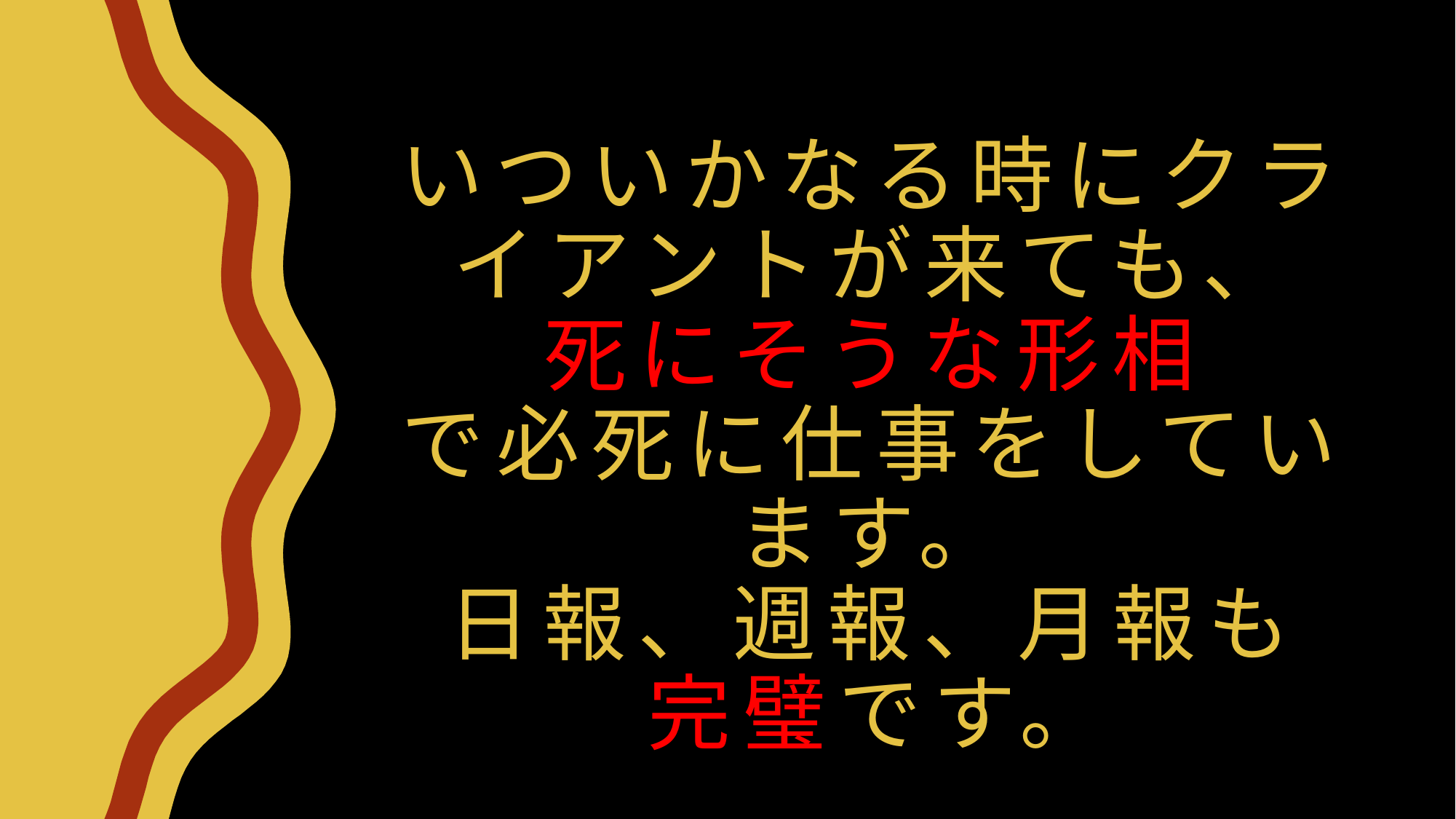

# いついかなる時にクライアントが来ても、 死にそうな形相 で必死に仕事をしています。 日報、週報、月報も 完璧です。